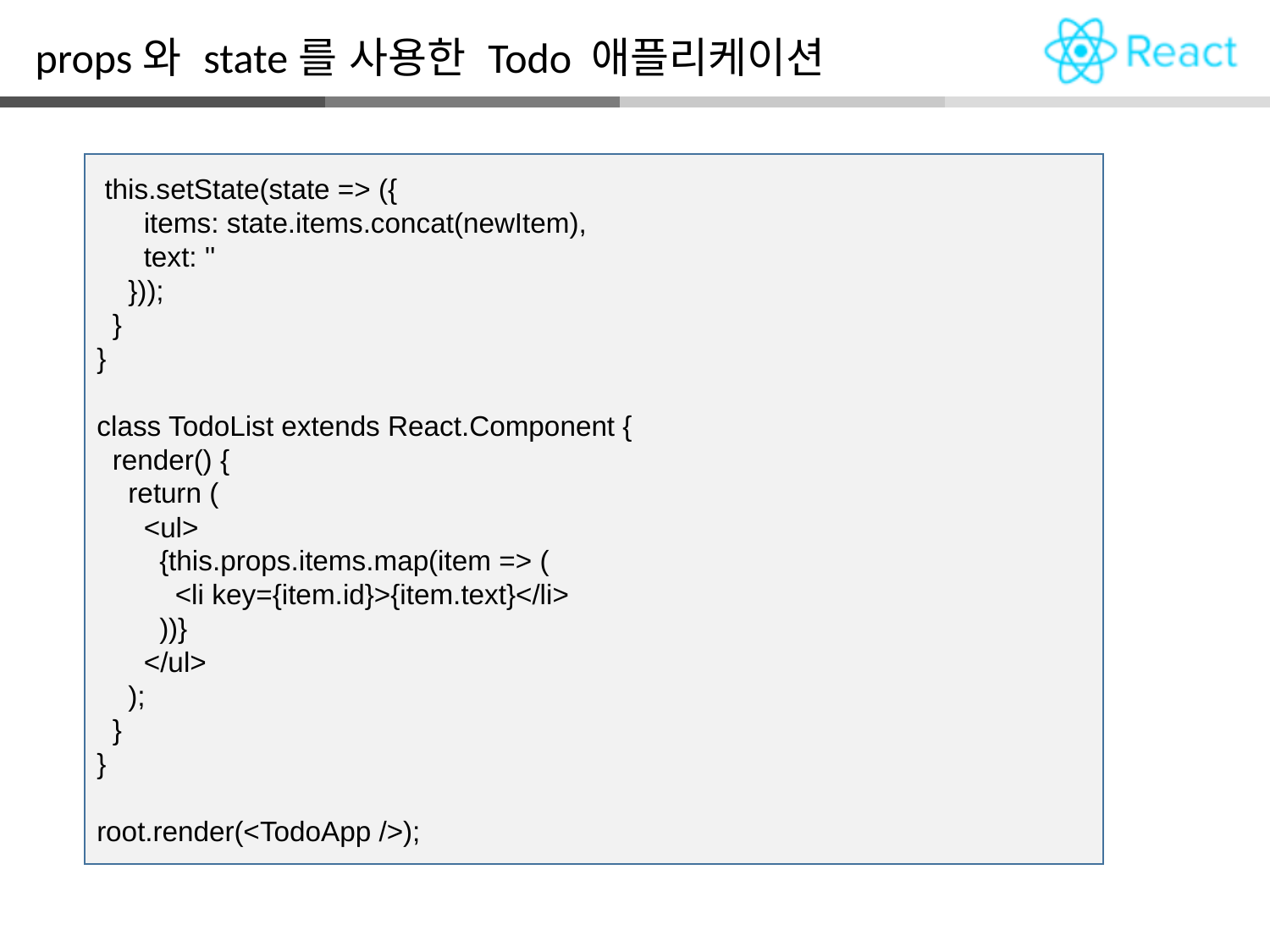

props와 state를 사용한 Todo 애플리케이션
 this.setState(state => ({
      items: state.items.concat(newItem),
      text: ''
    }));
  }
}

class TodoList extends React.Component {
  render() {
    return (
      <ul>
        {this.props.items.map(item => (
          <li key={item.id}>{item.text}</li>
        ))}
      </ul>
    );
  }
}

root.render(<TodoApp />);